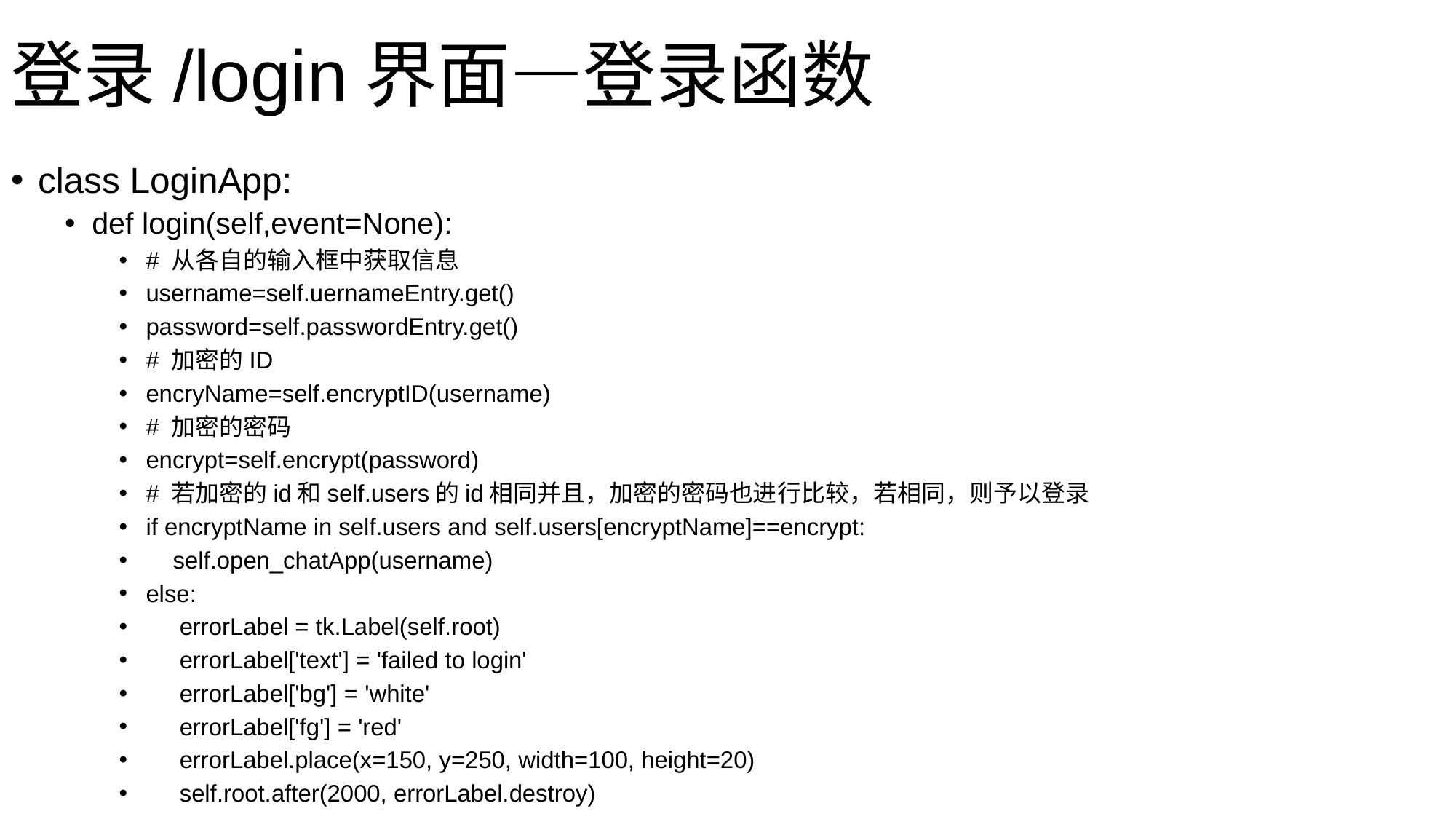

# 登录/login界面—登录函数
class LoginApp:
def login(self,event=None):
# 从各自的输入框中获取信息
username=self.uernameEntry.get()
password=self.passwordEntry.get()
# 加密的ID
encryName=self.encryptID(username)
# 加密的密码
encrypt=self.encrypt(password)
# 若加密的id和self.users的id相同并且，加密的密码也进行比较，若相同，则予以登录
if encryptName in self.users and self.users[encryptName]==encrypt:
    self.open_chatApp(username)
else:
     errorLabel = tk.Label(self.root)
     errorLabel['text'] = 'failed to login'
     errorLabel['bg'] = 'white'
     errorLabel['fg'] = 'red'
     errorLabel.place(x=150, y=250, width=100, height=20)
     self.root.after(2000, errorLabel.destroy)